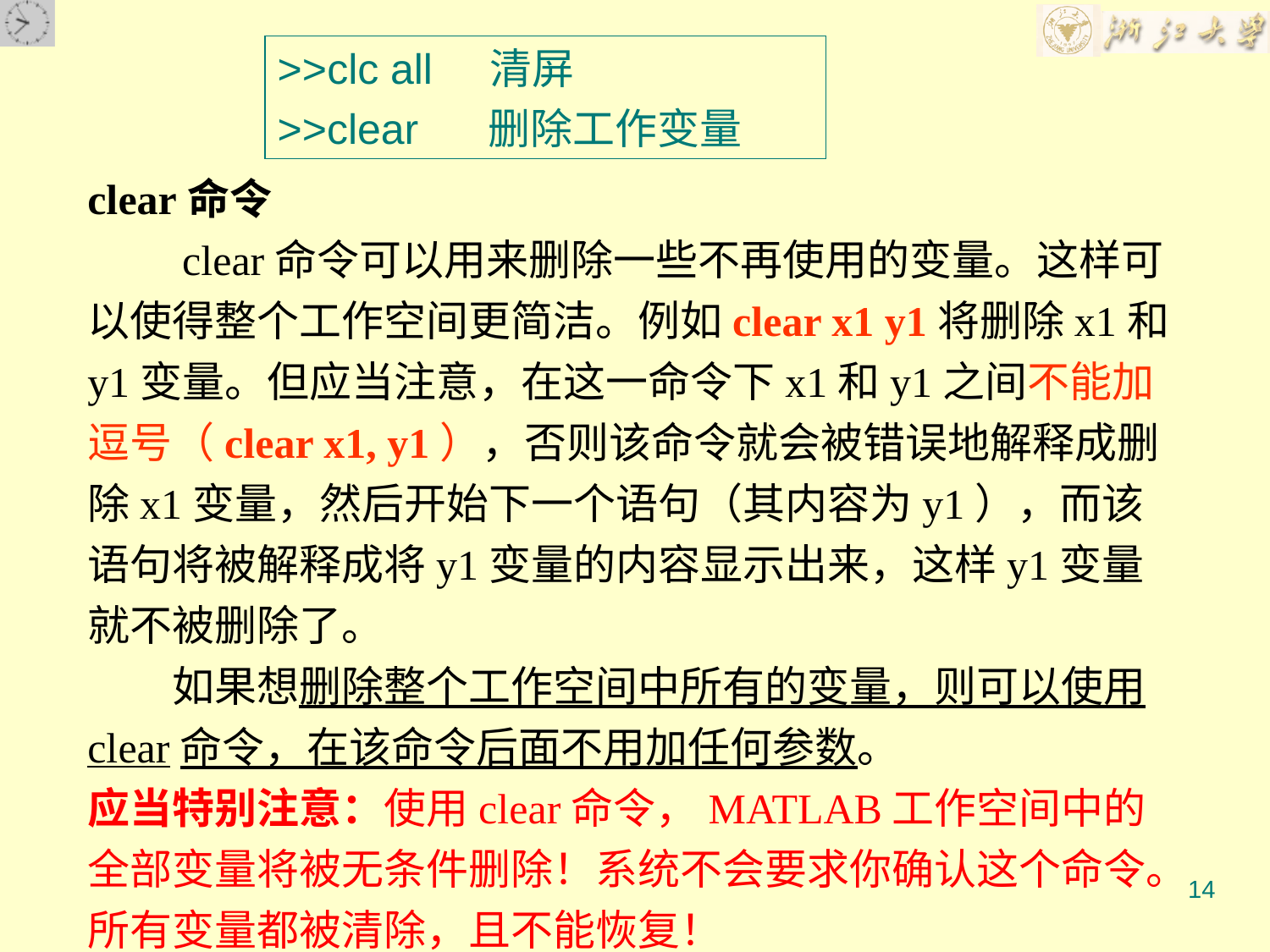

>>clc all    清屏
>>clear     删除工作变量
clear命令
　　clear命令可以用来删除一些不再使用的变量。这样可以使得整个工作空间更简洁。例如clear x1 y1将删除x1和y1变量。但应当注意，在这一命令下x1和y1之间不能加逗号（clear x1, y1），否则该命令就会被错误地解释成删除x1变量，然后开始下一个语句（其内容为y1），而该语句将被解释成将y1变量的内容显示出来，这样y1变量就不被删除了。
　　如果想删除整个工作空间中所有的变量，则可以使用clear命令，在该命令后面不用加任何参数。
应当特别注意：使用clear命令，MATLAB工作空间中的全部变量将被无条件删除！系统不会要求你确认这个命令。所有变量都被清除，且不能恢复！
14